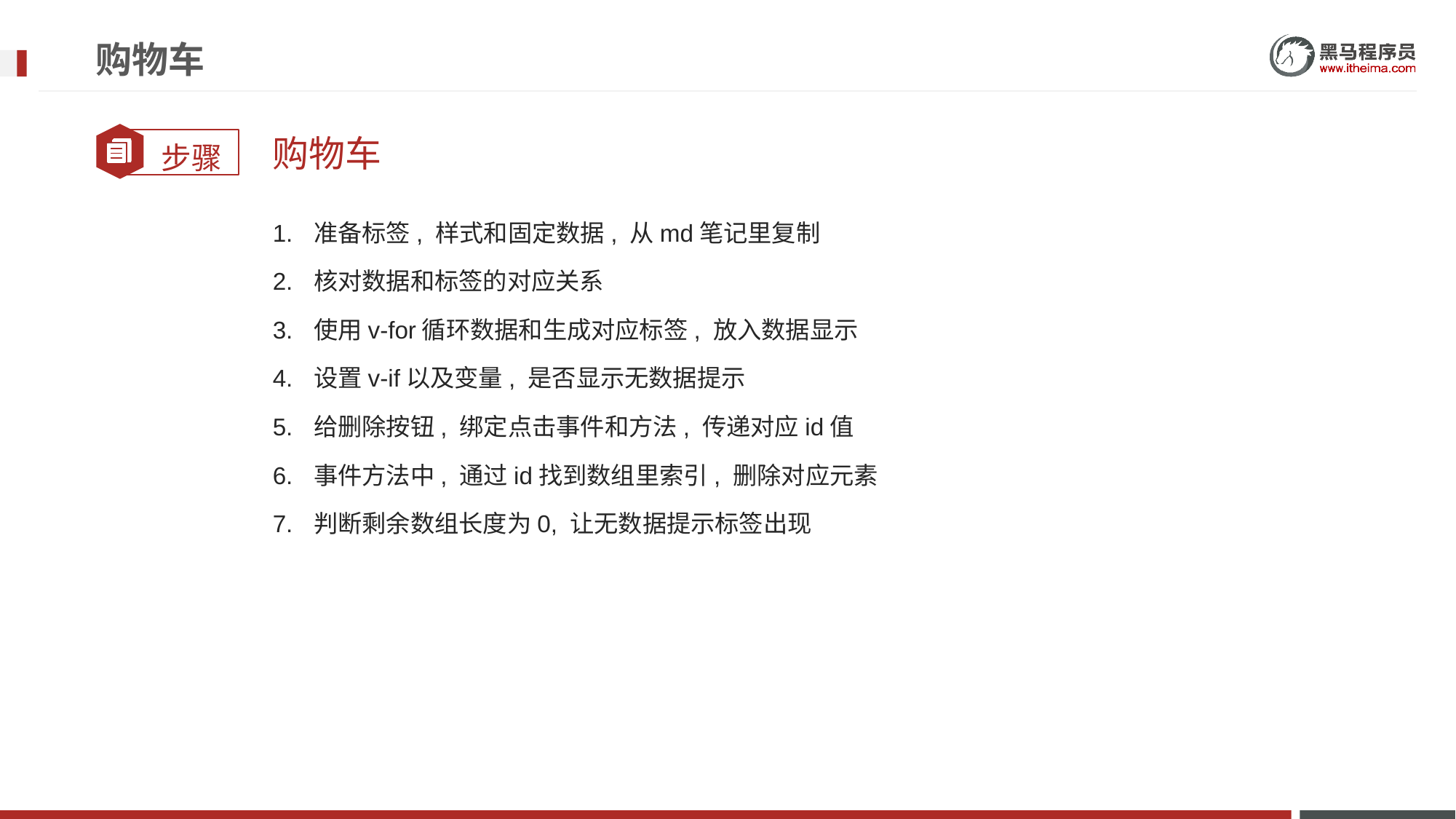

# 购物车
购物车
准备标签, 样式和固定数据, 从md笔记里复制
核对数据和标签的对应关系
使用v-for循环数据和生成对应标签, 放入数据显示
设置v-if以及变量, 是否显示无数据提示
给删除按钮, 绑定点击事件和方法, 传递对应id值
事件方法中, 通过id找到数组里索引, 删除对应元素
判断剩余数组长度为0, 让无数据提示标签出现